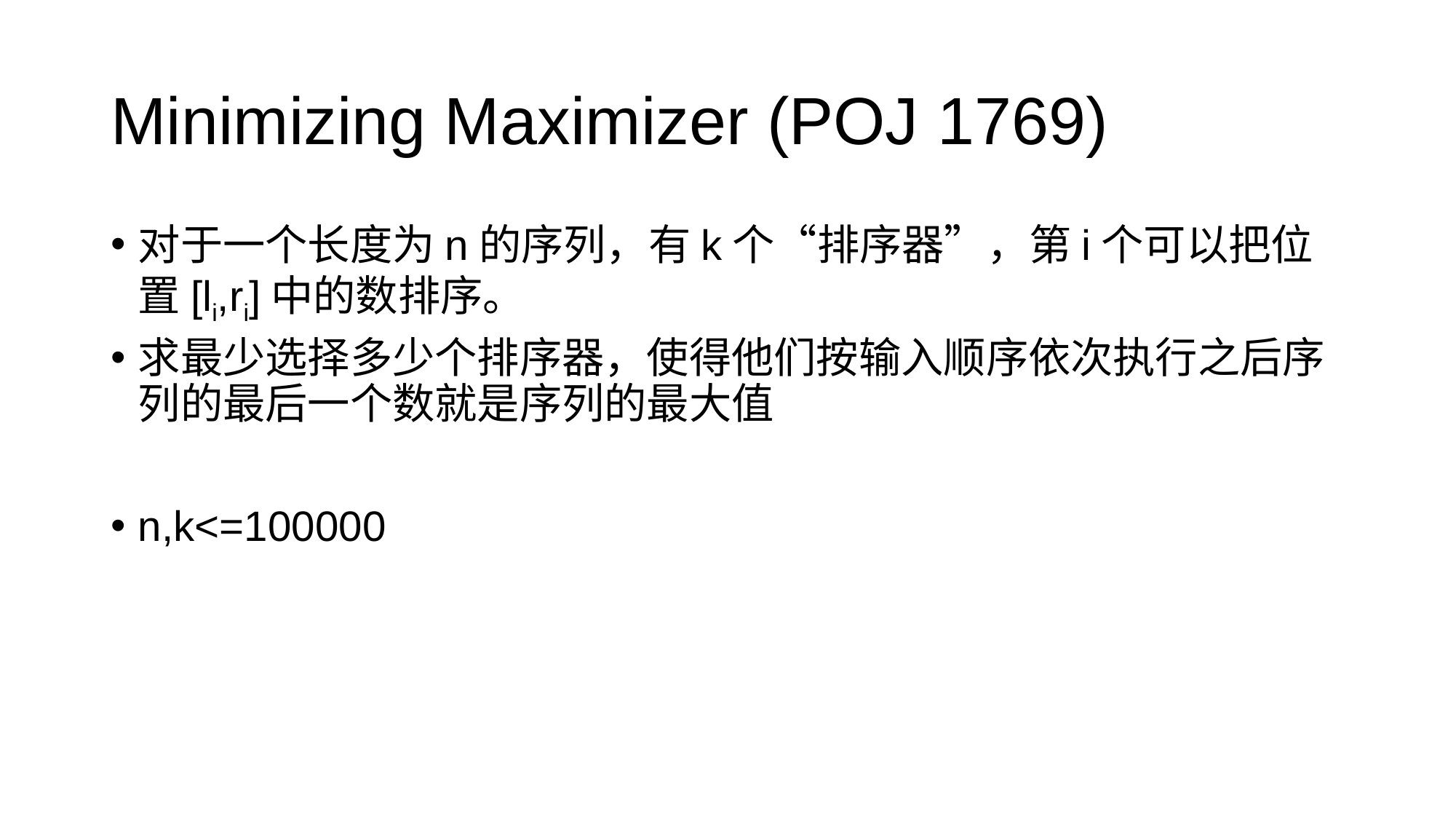

# Minimizing Maximizer (POJ 1769)
对于一个长度为n的序列，有k个“排序器”，第i个可以把位置[li,ri]中的数排序。
求最少选择多少个排序器，使得他们按输入顺序依次执行之后序列的最后一个数就是序列的最大值

n,k<=100000